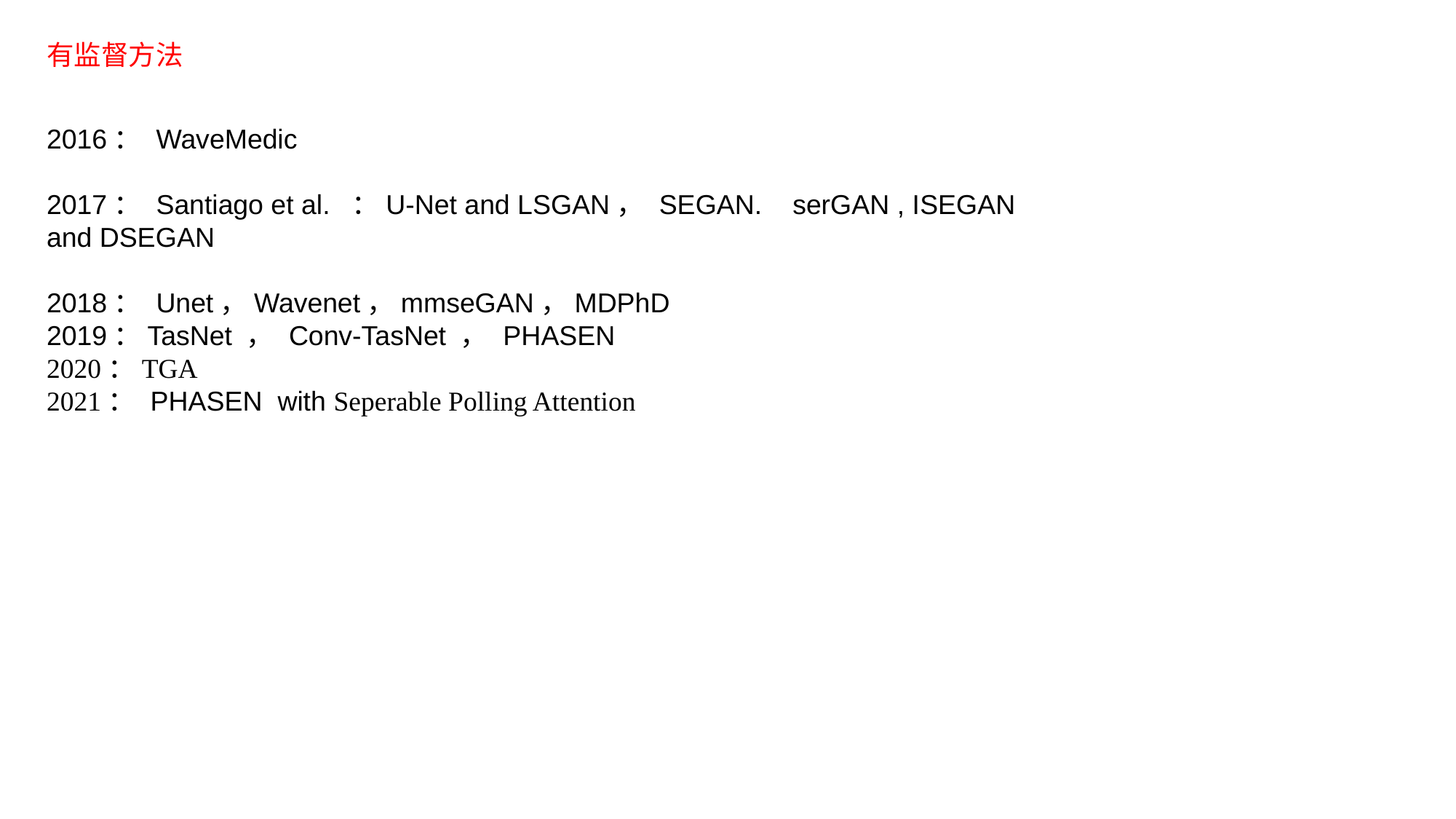

有监督方法
2016： WaveMedic

2017： Santiago et al.  ：U-Net and LSGAN， SEGAN.    serGAN , ISEGAN
and DSEGAN

2018： Unet，Wavenet，mmseGAN，MDPhD
2019：TasNet ， Conv-TasNet ， PHASEN
2020：TGA
2021： PHASEN  with Seperable Polling Attention